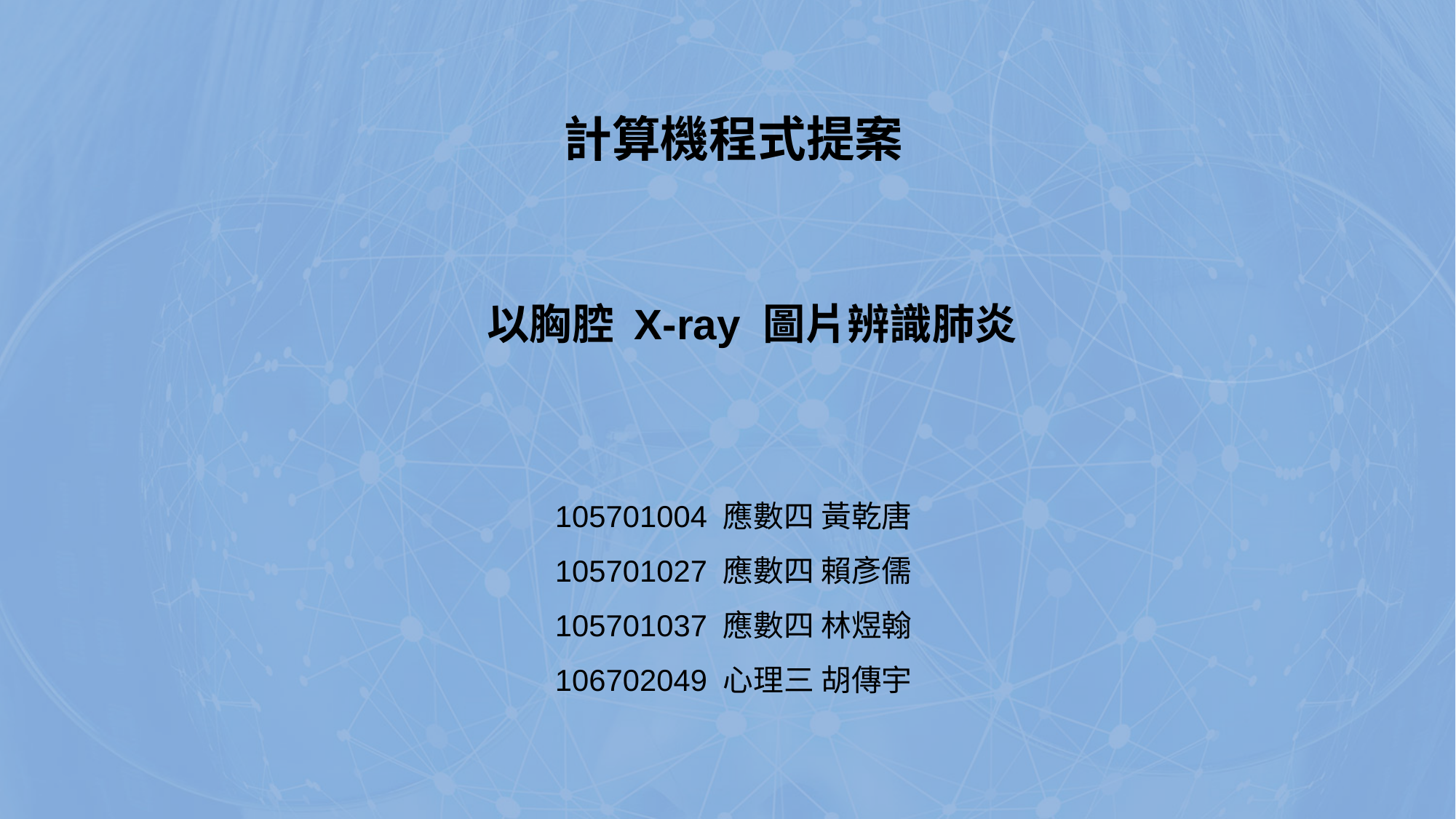

計算機程式提案
以胸腔 X-ray 圖片辨識肺炎
105701004 應數四 黃乾唐
105701027 應數四 賴彥儒
105701037 應數四 林煜翰
106702049 心理三 胡傳宇